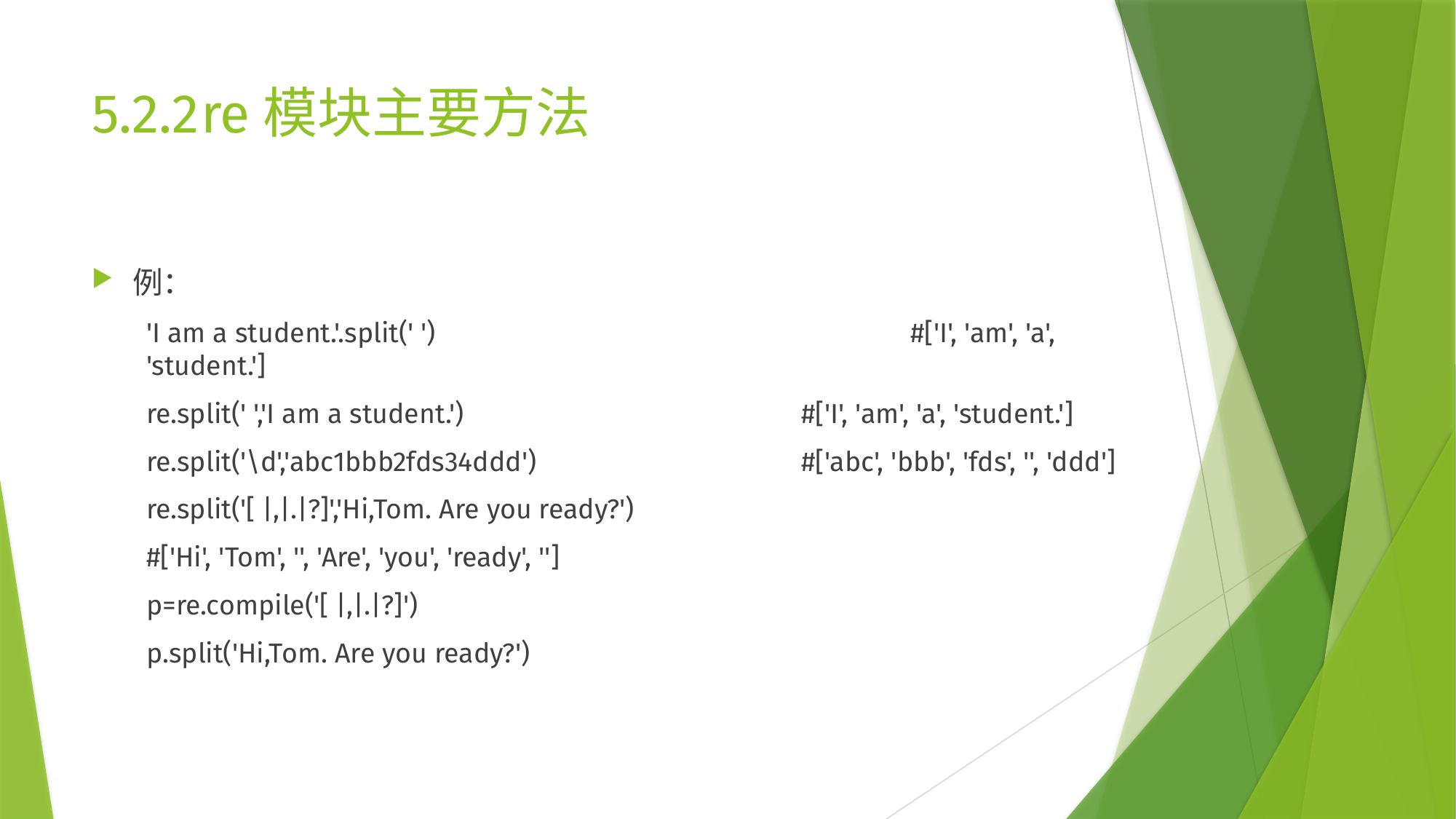

# 5.2.2	re模块主要方法
例：
'I am a student.'.split(' ')		 			#['I', 'am', 'a', 'student.']
re.split(' ','I am a student.')		 		#['I', 'am', 'a', 'student.']
re.split('\d','abc1bbb2fds34ddd')			#['abc', 'bbb', 'fds', '', 'ddd']
re.split('[ |,|.|?]','Hi,Tom. Are you ready?')
#['Hi', 'Tom', '', 'Are', 'you', 'ready', '']
p=re.compile('[ |,|.|?]')
p.split('Hi,Tom. Are you ready?')